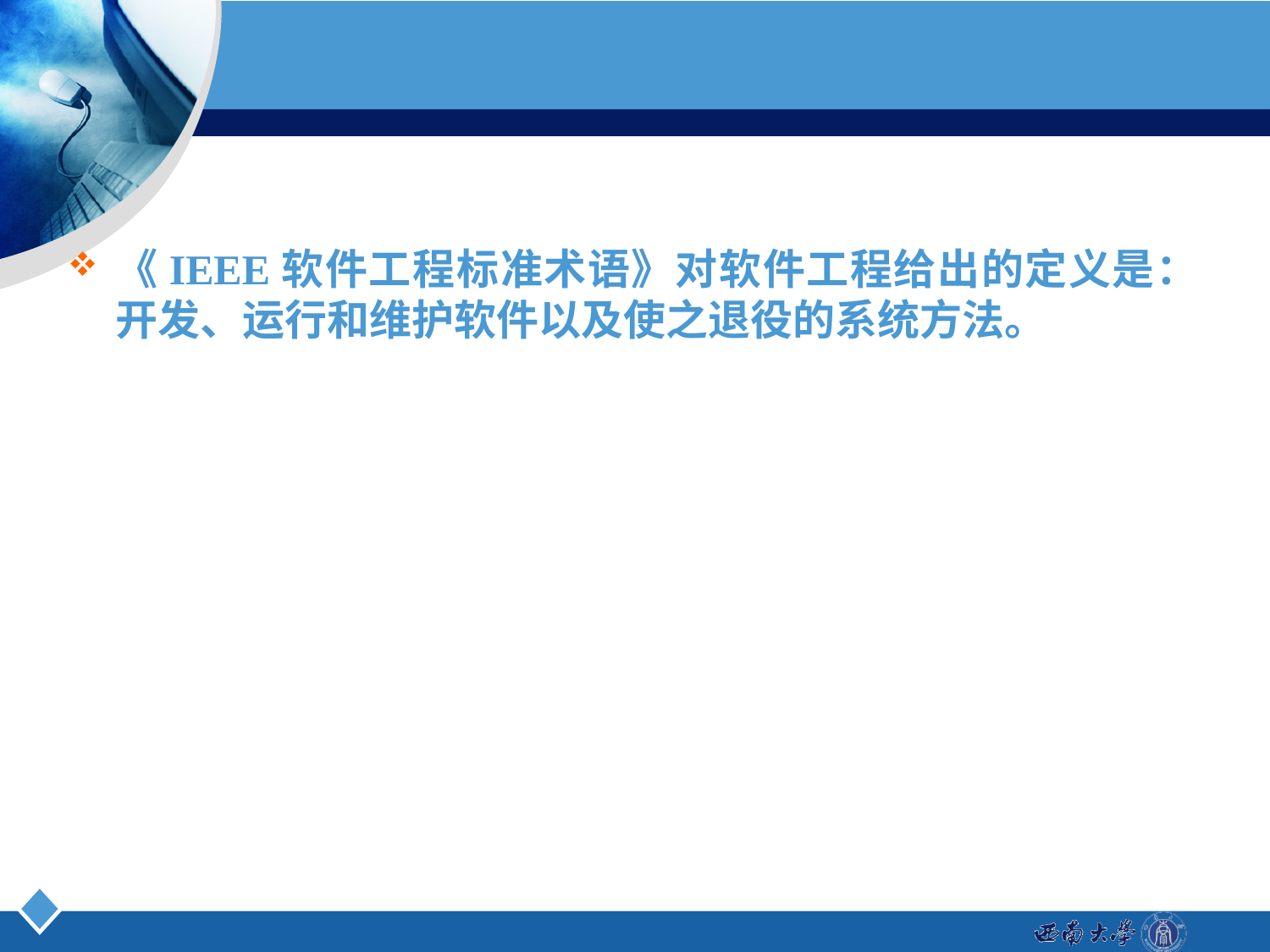

#
《IEEE软件工程标准术语》对软件工程给出的定义是：开发、运行和维护软件以及使之退役的系统方法。